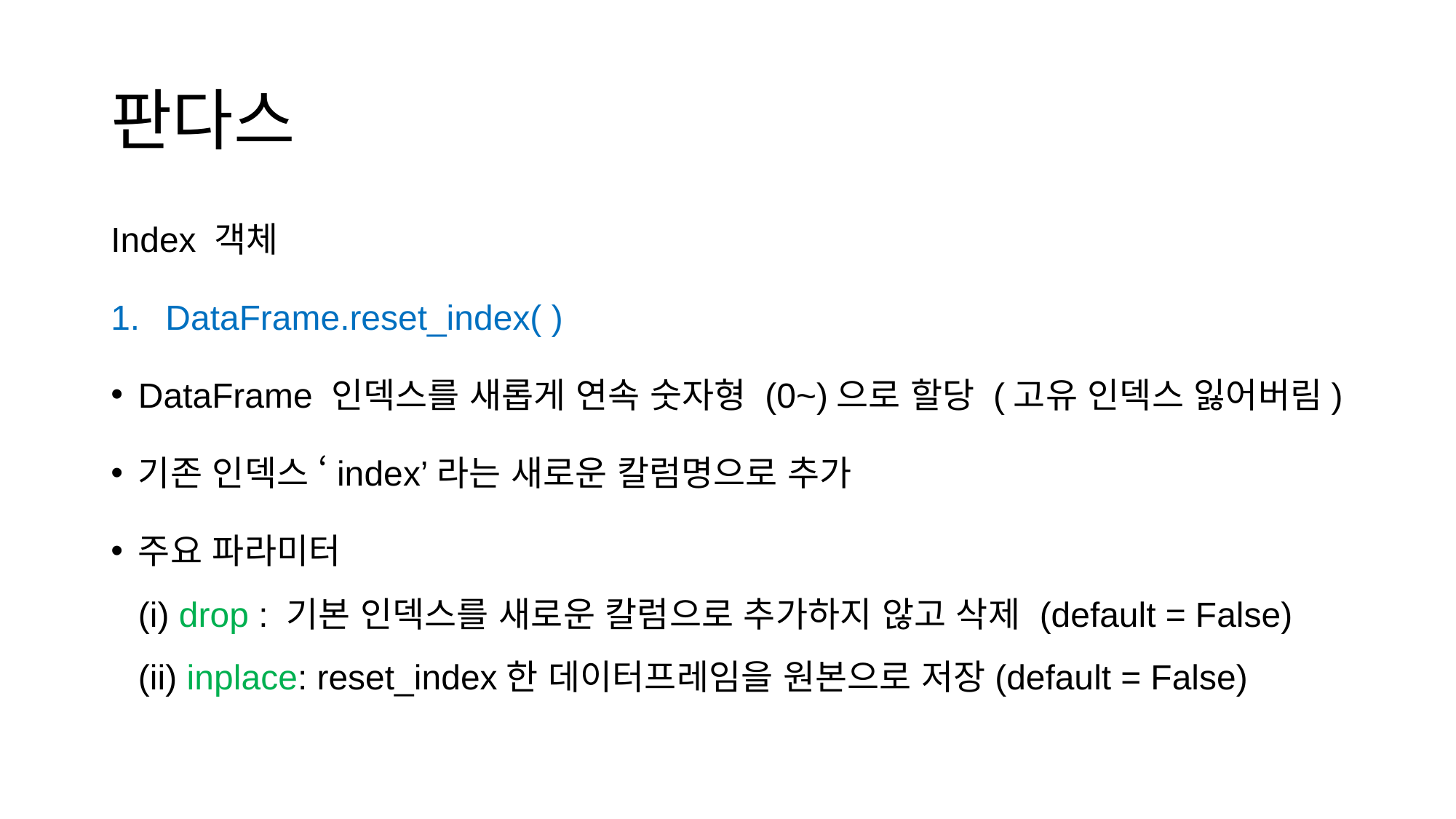

# 판다스
Index 객체
DataFrame.reset_index( )
DataFrame 인덱스를 새롭게 연속 숫자형 (0~)으로 할당 (고유 인덱스 잃어버림)
기존 인덱스 ‘index’라는 새로운 칼럼명으로 추가
주요 파라미터
(i) drop : 기본 인덱스를 새로운 칼럼으로 추가하지 않고 삭제 (default = False)
(ii) inplace: reset_index한 데이터프레임을 원본으로 저장(default = False)